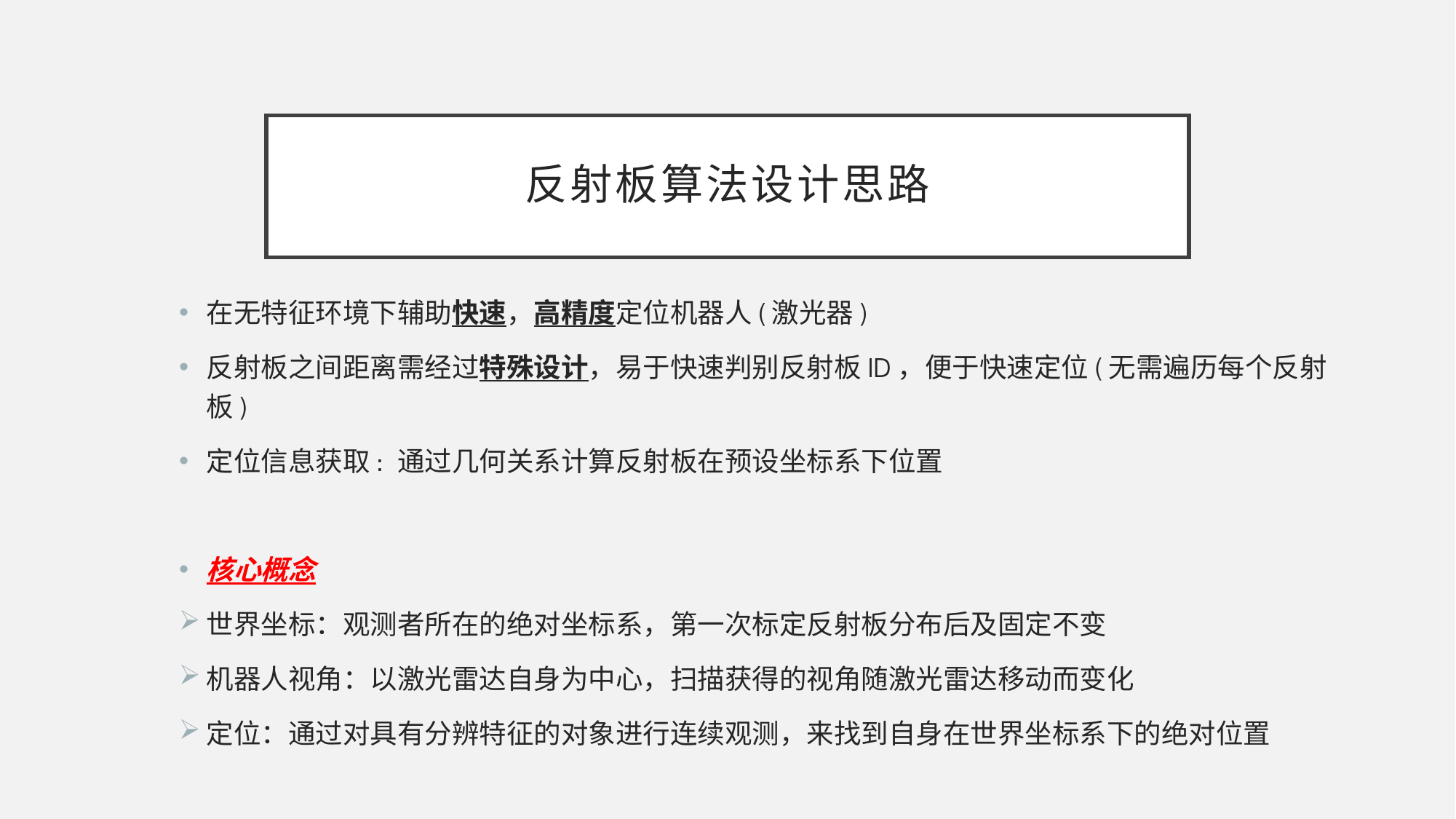

# 反射板算法设计思路
在无特征环境下辅助快速，高精度定位机器人(激光器)
反射板之间距离需经过特殊设计，易于快速判别反射板ID，便于快速定位(无需遍历每个反射板)
定位信息获取: 通过几何关系计算反射板在预设坐标系下位置

核心概念
世界坐标：观测者所在的绝对坐标系，第一次标定反射板分布后及固定不变
机器人视角：以激光雷达自身为中心，扫描获得的视角随激光雷达移动而变化
定位：通过对具有分辨特征的对象进行连续观测，来找到自身在世界坐标系下的绝对位置